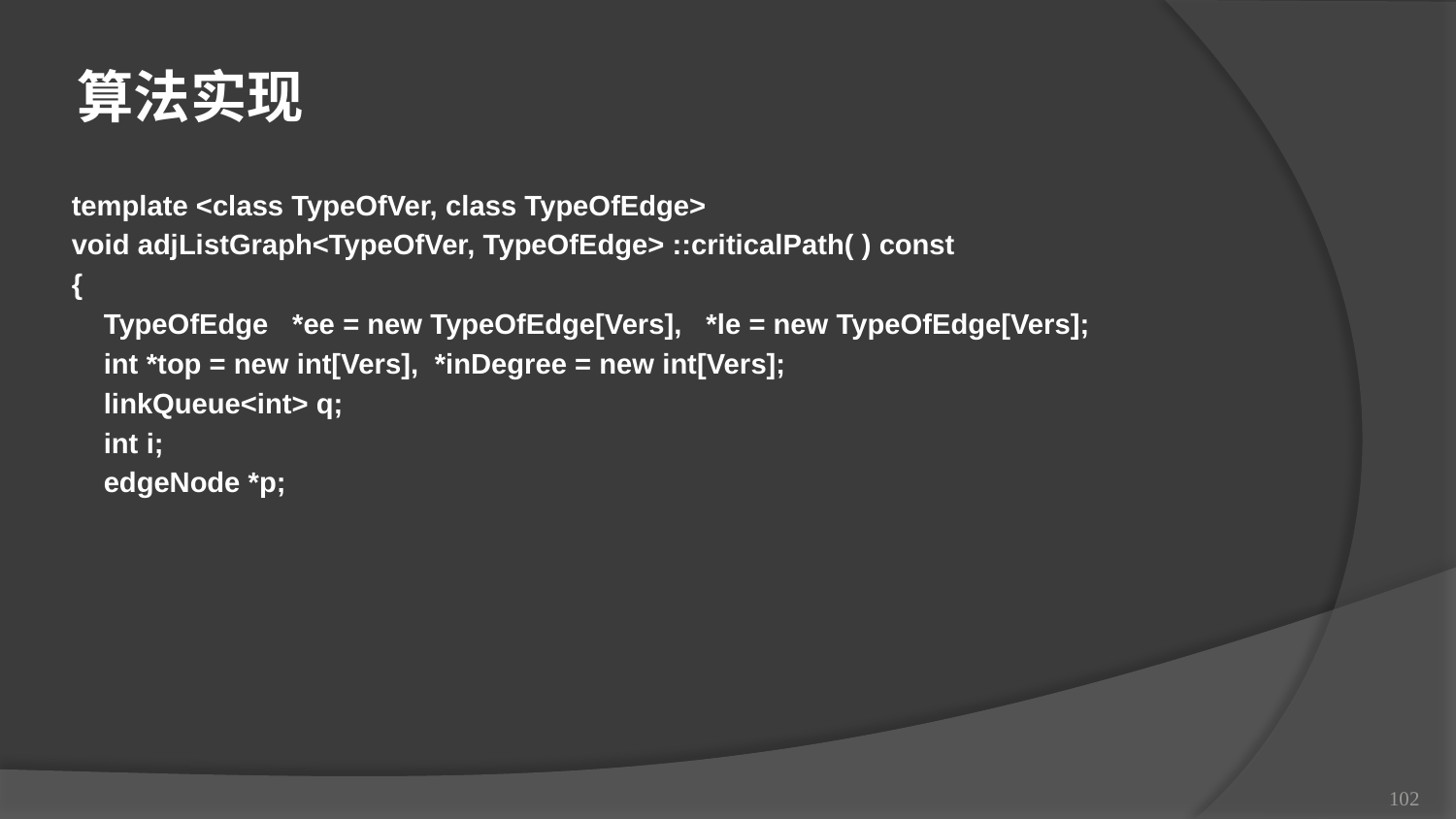

算法实现
template <class TypeOfVer, class TypeOfEdge>
void adjListGraph<TypeOfVer, TypeOfEdge> ::criticalPath( ) const
{
    TypeOfEdge   *ee = new TypeOfEdge[Vers],   *le = new TypeOfEdge[Vers];
    int *top = new int[Vers],  *inDegree = new int[Vers];
    linkQueue<int> q;
    int i;
    edgeNode *p;
102